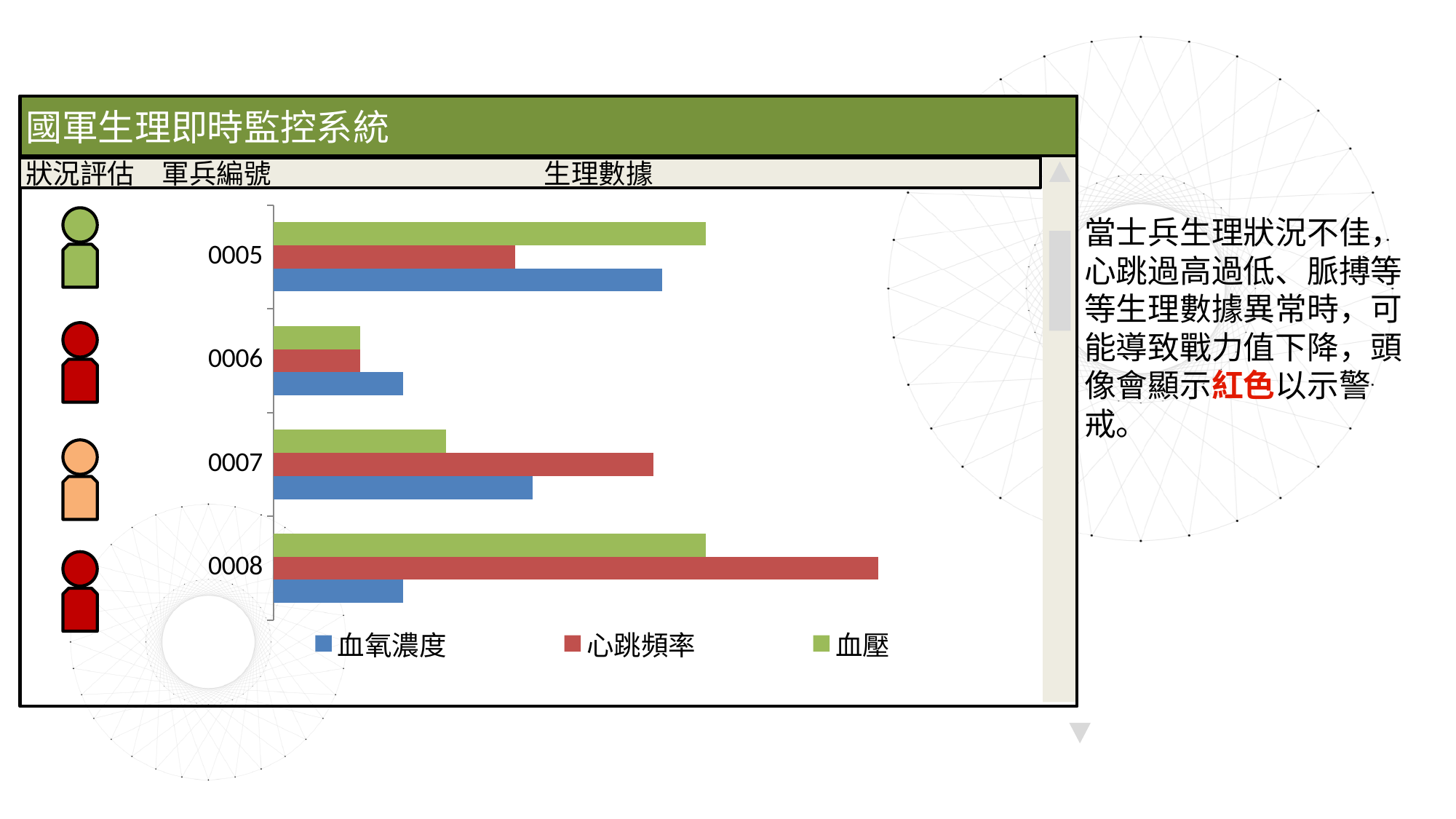

國軍生理即時監控系統

狀況評估　軍兵編號　　　　　　　　　　生理數據

### Chart

| Category | 血壓 | 心跳頻率 | 血氧濃度 |
|---|---|---|---|
| 0005 | 5.0 | 2.8 | 4.5 |
| 0006 | 1.0 | 1.0 | 1.5 |
| 0007 | 2.0 | 4.4 | 3.0 |
| 0008 | 5.0 | 7.0 | 1.5 |
當士兵生理狀況不佳，心跳過高過低、脈搏等等生理數據異常時，可能導致戰力值下降，頭像會顯示紅色以示警戒。